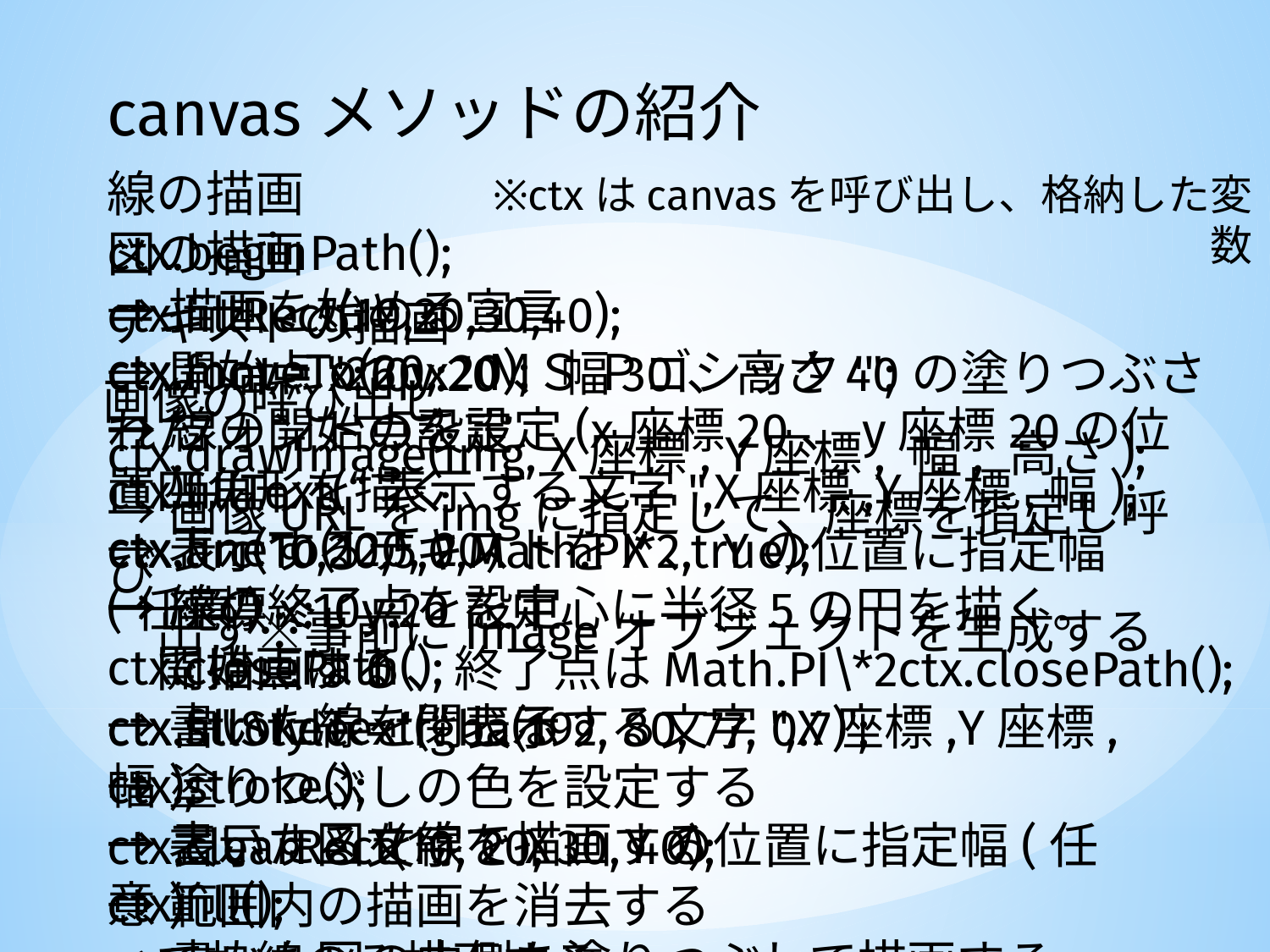

canvasメソッドの紹介
線の描画
※ctxはcanvasを呼び出し、格納した変数
ctx.beginPath();
→描画を始める宣言
ctx.moveTo(20, 20);
→線の開始点を設定(x座標20、y座標20の位置)
ctx.lineTo(120, 20)
→線の終了点を設定
ctx.closePath();
→書いた線を閉じる
ctx.stroke();
→書いた図を線で描画する
ctx.fill();
→書いた図の内側を塗りつぶして描画する
図の描画
ctx.fillRect(10,20,30,40);
→開始点x:10y:20、幅30、高さ40の塗りつぶされた
　四角形を描く
ctx.arc(10,20,5,0,Math.PI*2,true);
→座標x:10y:20を中心に半径5の円を描く。
　開始点は0、終了点はMath.PI\*2ctx.closePath();
ctx.fillStyle = 'rgba(192, 80, 77, 0.7)';
→塗りつぶしの色を設定する
ctx.clearRect(10, 20, 30, 40);
→範囲内の描画を消去する
テキストの描画
ctx.font = "26px 'ＭＳ Ｐゴシック'";
→フォントの設定
ctx.fillText(“表示する文字",X座標,Y座標,幅);
→表示するテキストをX、Yの位置に指定幅(任意)
　で描画する
ctx.strokeText(“表示する文字",X座標,Y座標,幅);
→表示する文字をX、Yの位置に指定幅(任意)
　で枠線のみ描画する
画像の呼び出し
ctx.drawImage(img, X座標, Y座標, 幅, 高さ);
→画像URLをimgに指定して、座標を指定し呼び
　出す※事前にImageオブジェクトを生成する